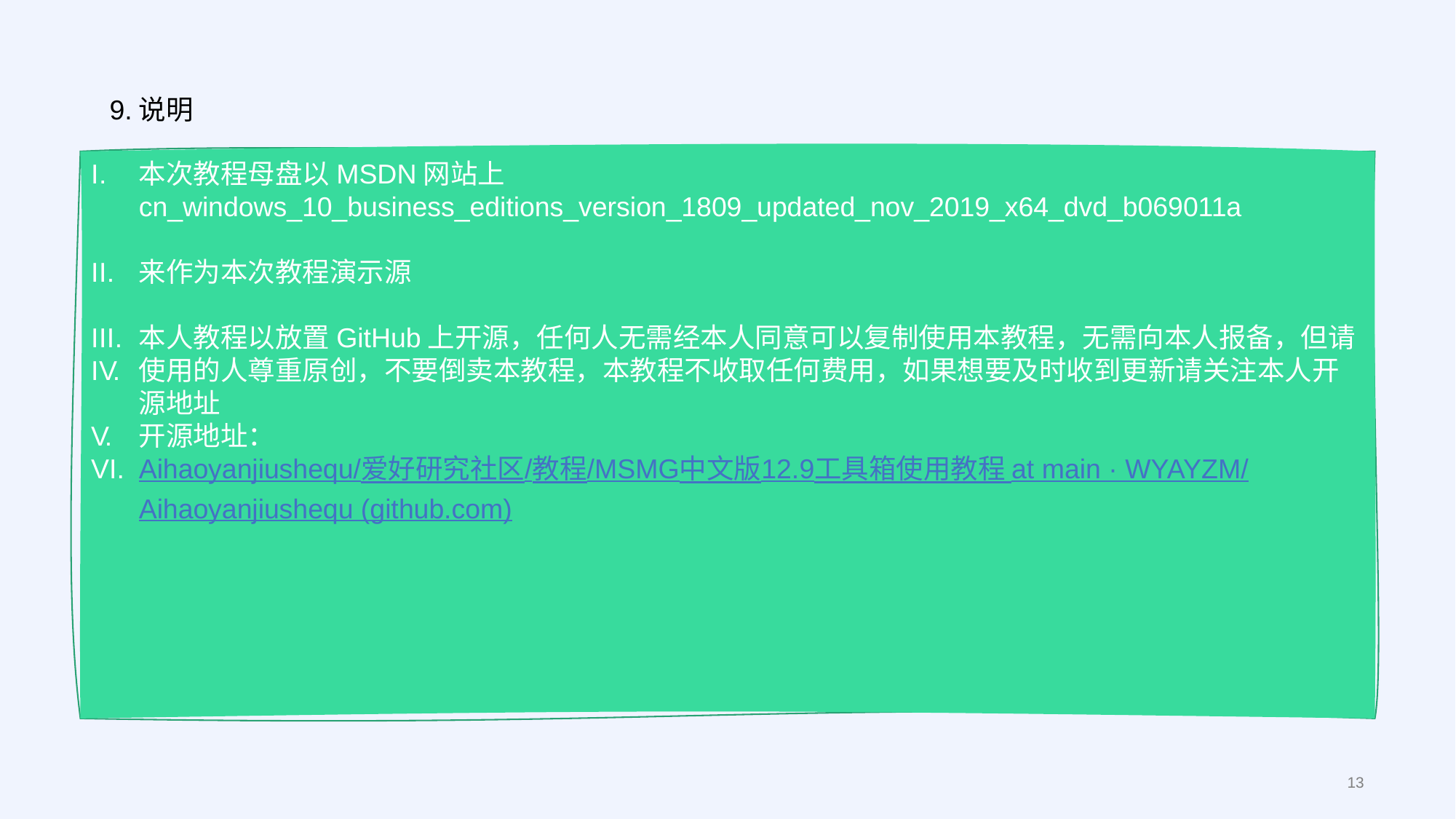

9.说明
本次教程母盘以MSDN网站上cn_windows_10_business_editions_version_1809_updated_nov_2019_x64_dvd_b069011a

来作为本次教程演示源

本人教程以放置GitHub上开源，任何人无需经本人同意可以复制使用本教程，无需向本人报备，但请
使用的人尊重原创，不要倒卖本教程，本教程不收取任何费用，如果想要及时收到更新请关注本人开源地址
开源地址：
Aihaoyanjiushequ/爱好研究社区/教程/MSMG中文版12.9工具箱使用教程 at main · WYAYZM/Aihaoyanjiushequ (github.com)

13